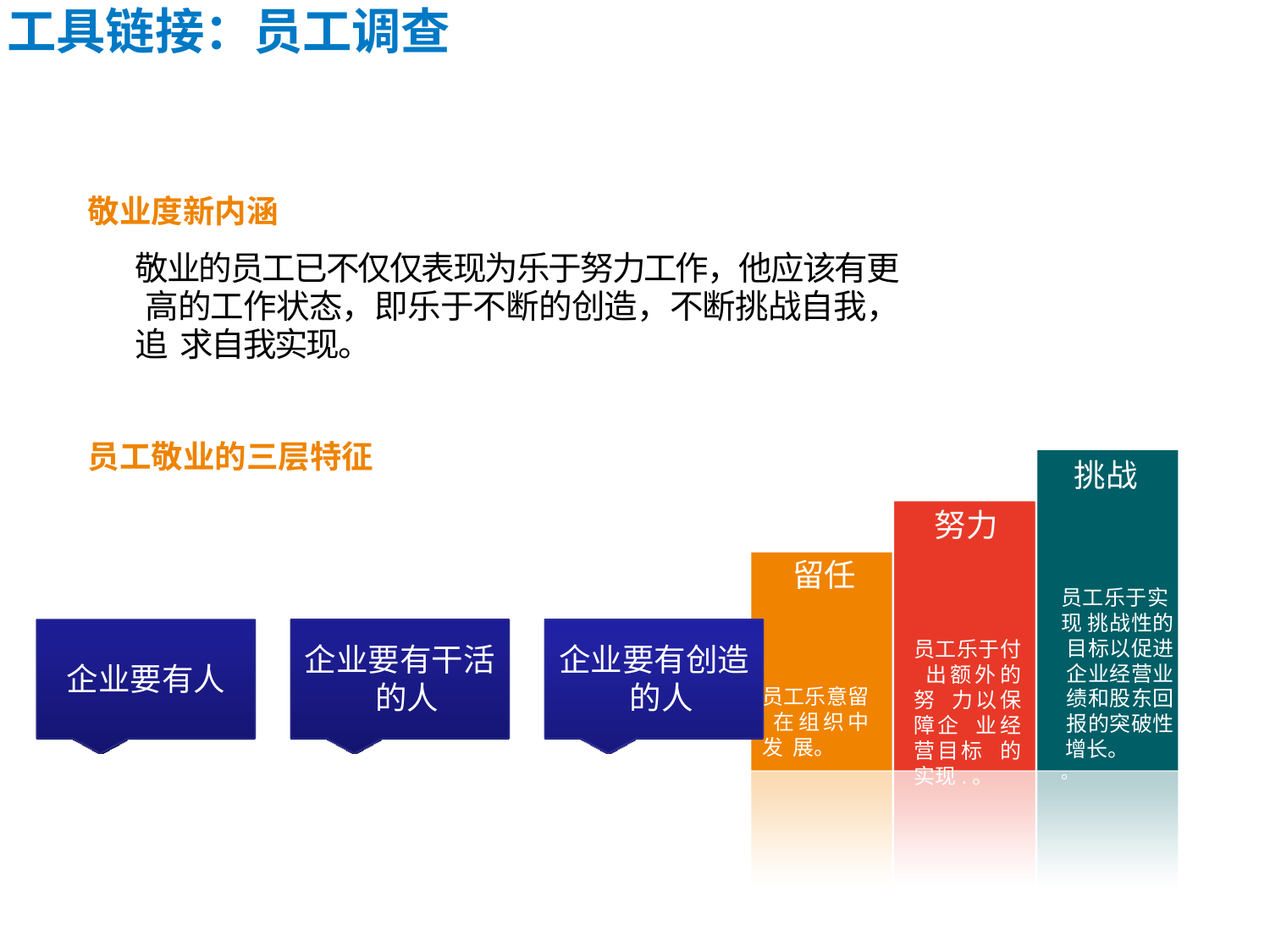

工具链接：员工调查

# 工具链接：员工调查
敬业度新内涵
敬业的员工已不仅仅表现为乐于努力工作，他应该有更  高的工作状态，即乐于不断的创造，不断挑战自我，追  求自我实现。
员工敬业的三层特征

挑战
努力
留任
员工乐于实  现 挑战性的  目标以促进  企业经营业  绩和股东回  报的突破性  增长。
。

员工乐于付  出额外的努  力以保障企  业经营目标  的实现.。
企业要有干活  的人
企业要有创造  的人
企业要有人
员工乐意留  在组织中发  展。